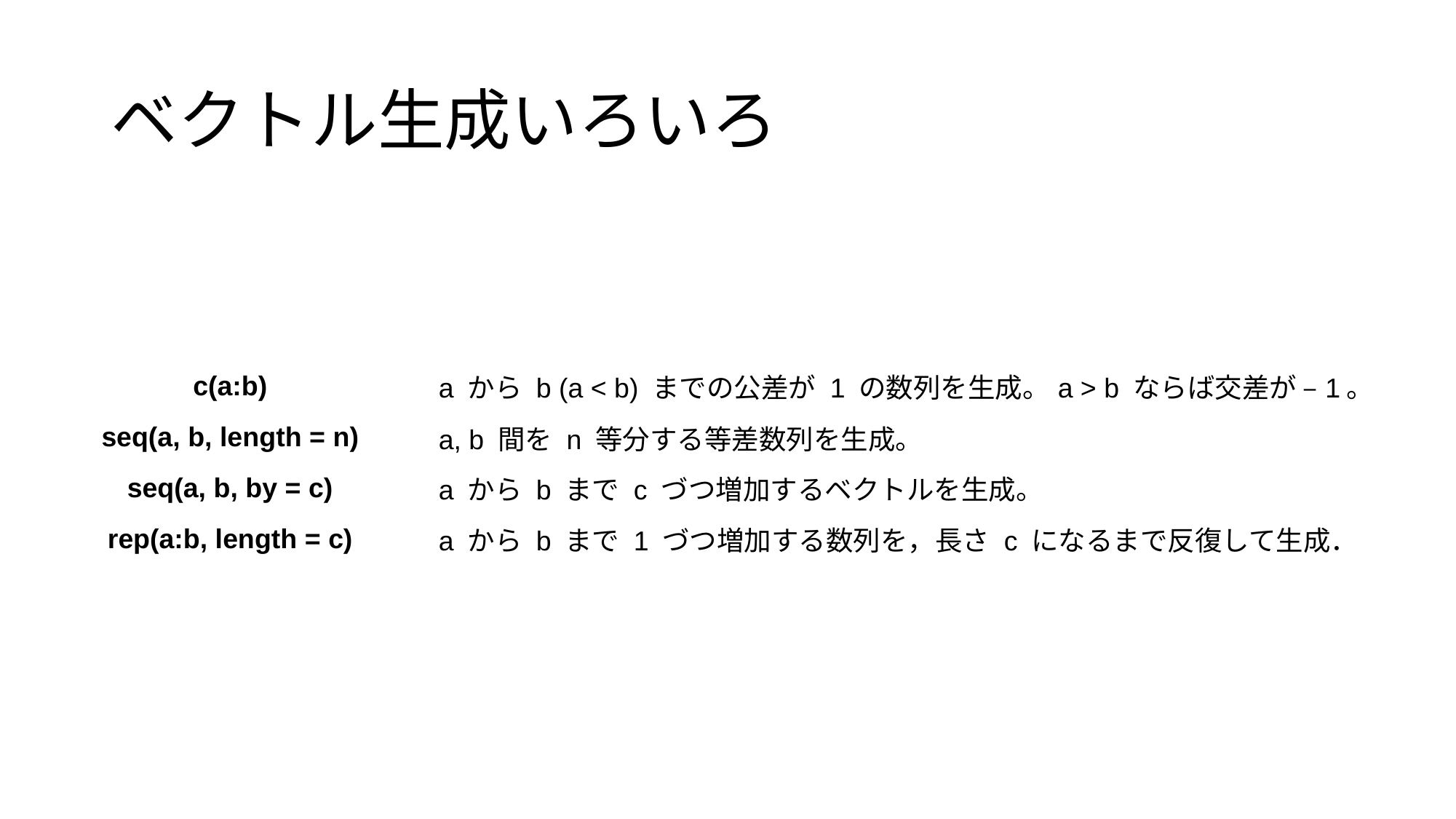

# ベクトル生成いろいろ

|  |  |
| --- | --- |
| c(a:b) | a から b (a < b) までの公差が 1 の数列を生成。a > b ならば交差が –1。 |
| seq(a, b, length = n) | a, b 間を n 等分する等差数列を生成。 |
| seq(a, b, by = c) | a から b まで c づつ増加するベクトルを生成。 |
| rep(a:b, length = c) | a から b まで 1 づつ増加する数列を，長さ c になるまで反復して生成． |